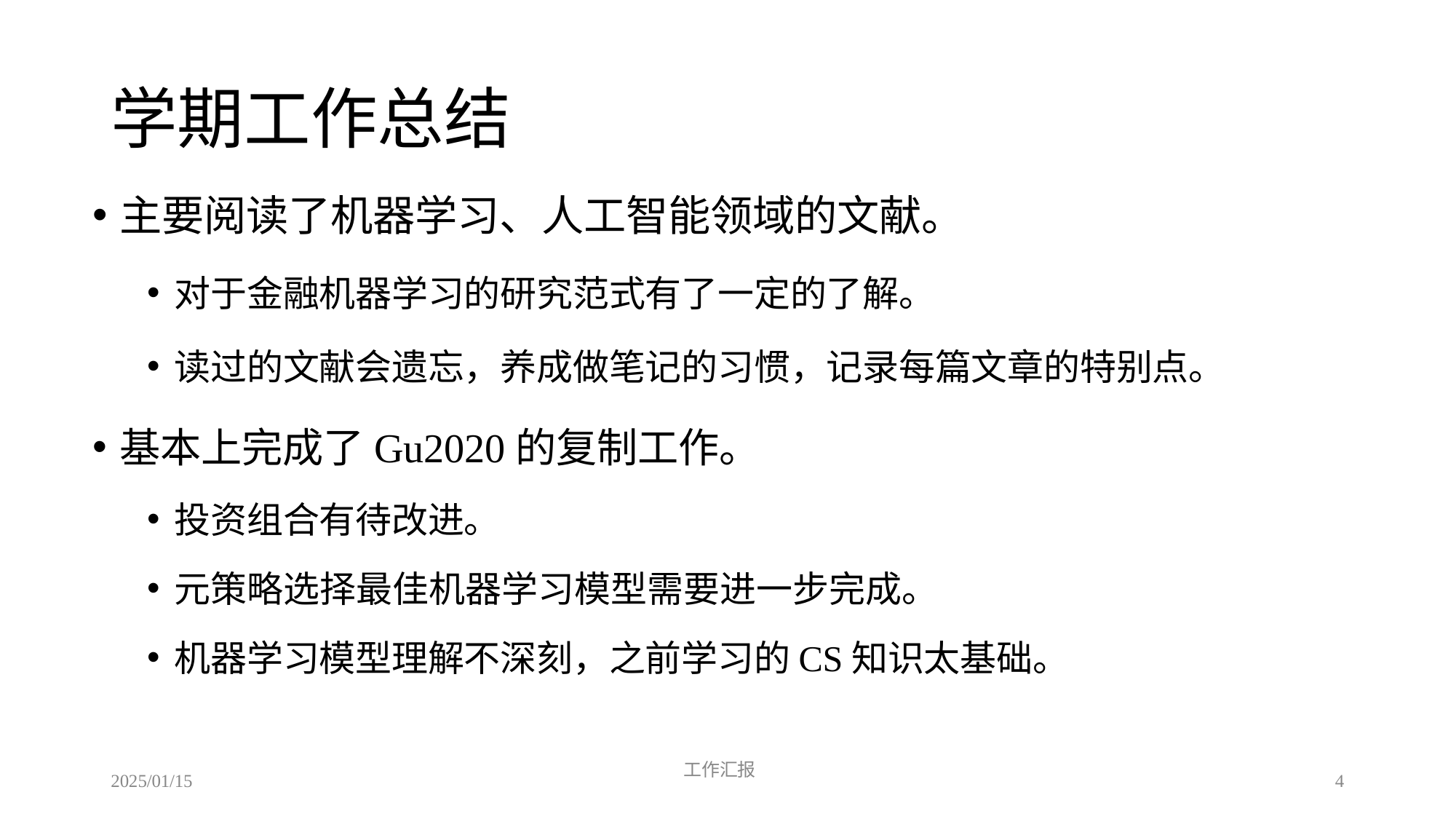

学期工作总结
主要阅读了机器学习、人工智能领域的文献。
对于金融机器学习的研究范式有了一定的了解。
读过的文献会遗忘，养成做笔记的习惯，记录每篇文章的特别点。
基本上完成了Gu2020的复制工作。
投资组合有待改进。
元策略选择最佳机器学习模型需要进一步完成。
机器学习模型理解不深刻，之前学习的CS知识太基础。
工作汇报
2025/01/15
4